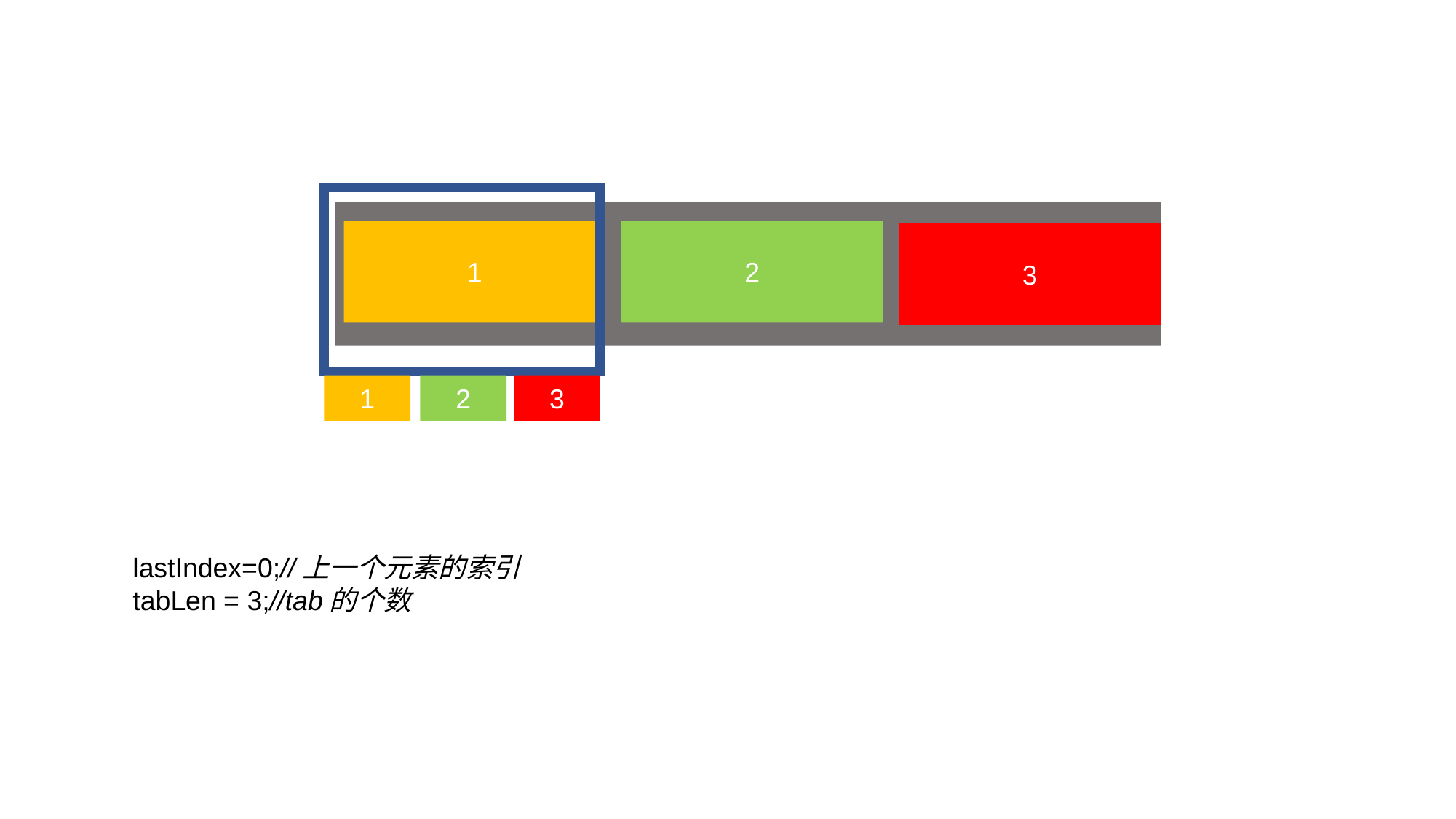

2
3
1

1
2
3
lastIndex=0;//上一个元素的索引
tabLen = 3;//tab的个数